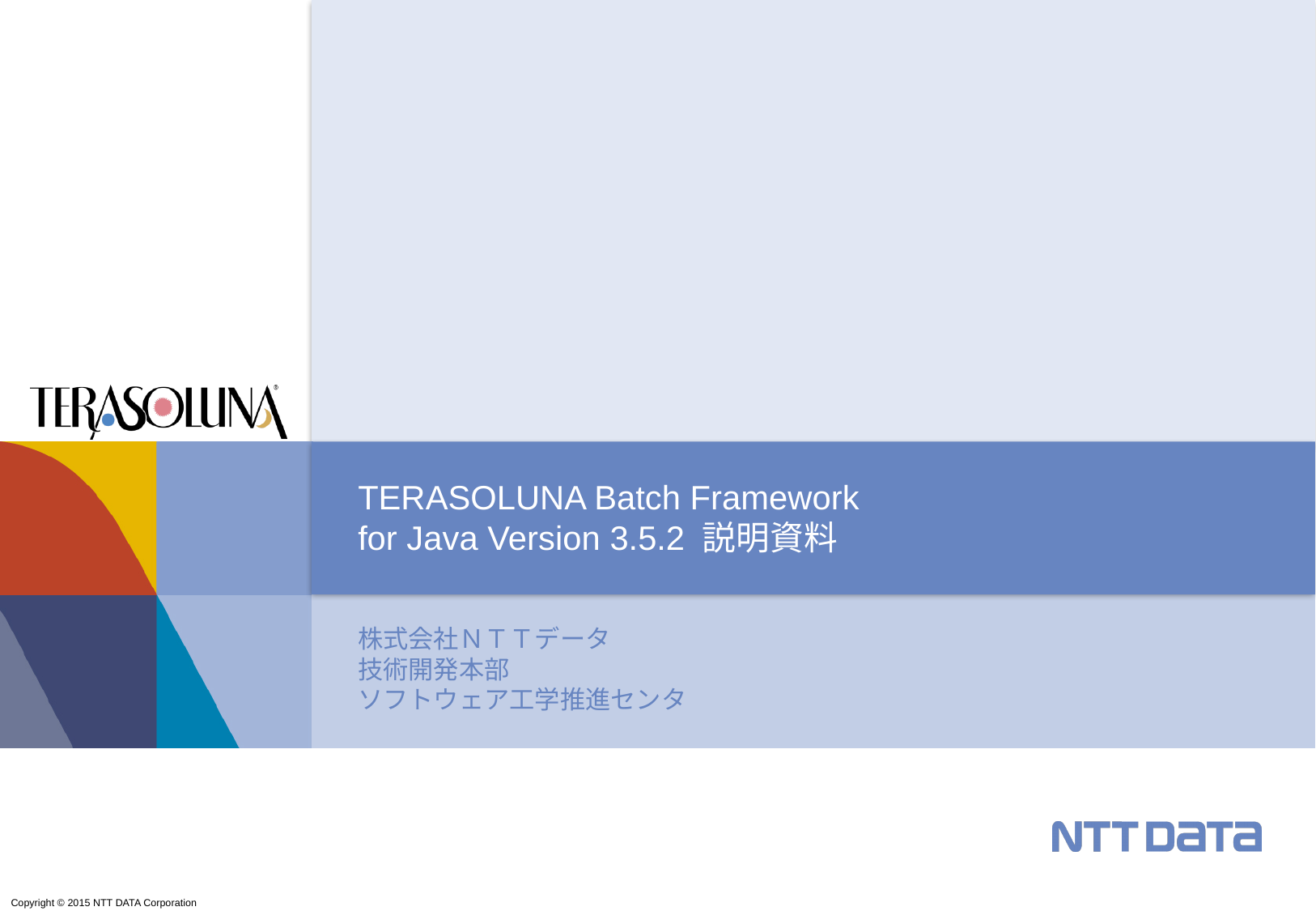

# TERASOLUNA Batch Framework for Java Version 3.5.2 説明資料
株式会社ＮＴＴデータ
技術開発本部
ソフトウェア工学推進センタ